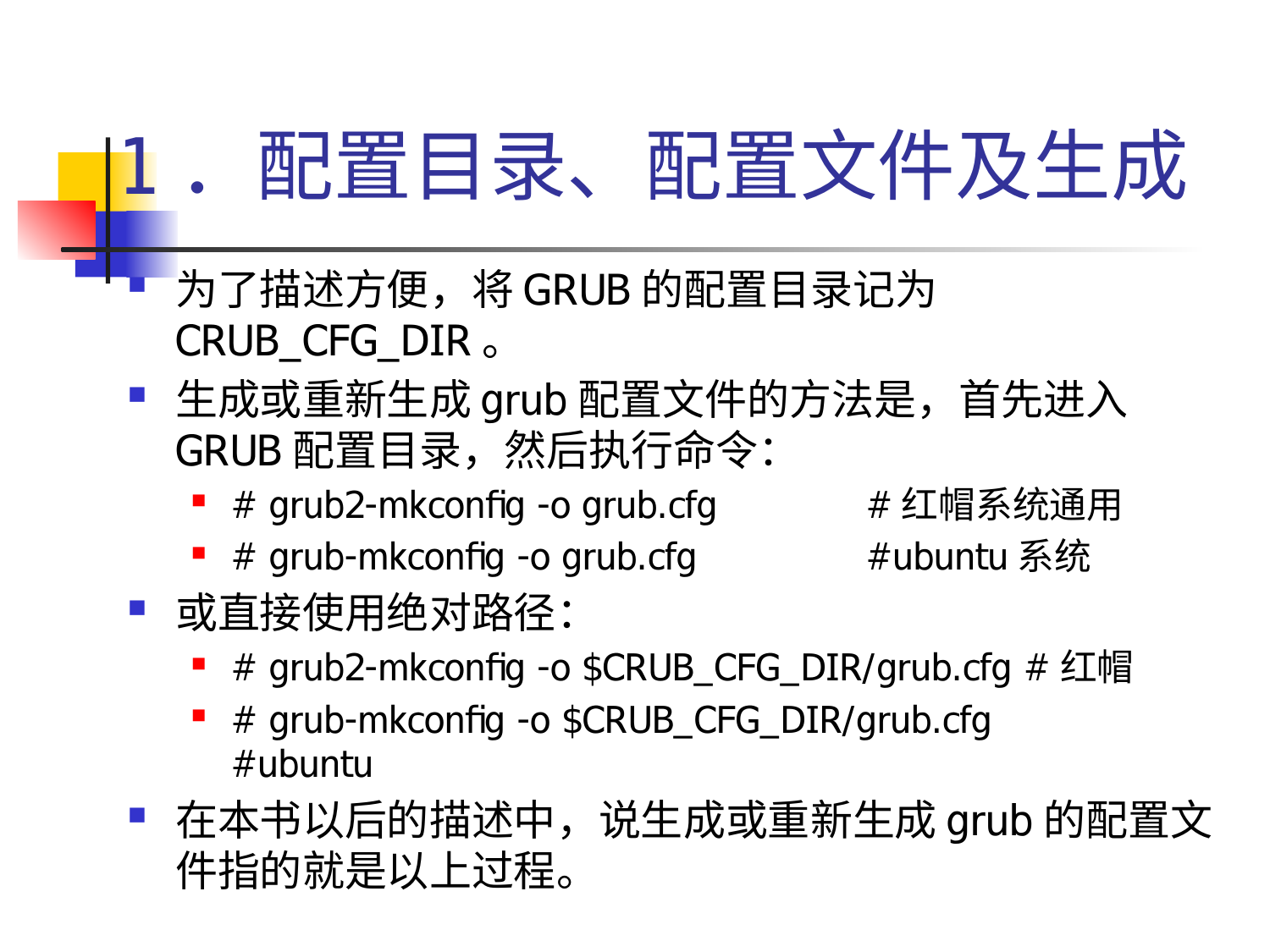

# 1．配置目录、配置文件及生成
为了描述方便，将GRUB的配置目录记为CRUB_CFG_DIR。
生成或重新生成grub配置文件的方法是，首先进入GRUB配置目录，然后执行命令：
# grub2-mkconfig -o grub.cfg 		#红帽系统通用
# grub-mkconfig -o grub.cfg 		#ubuntu系统
或直接使用绝对路径：
# grub2-mkconfig -o $CRUB_CFG_DIR/grub.cfg #红帽
# grub-mkconfig -o $CRUB_CFG_DIR/grub.cfg 	#ubuntu
在本书以后的描述中，说生成或重新生成grub的配置文件指的就是以上过程。